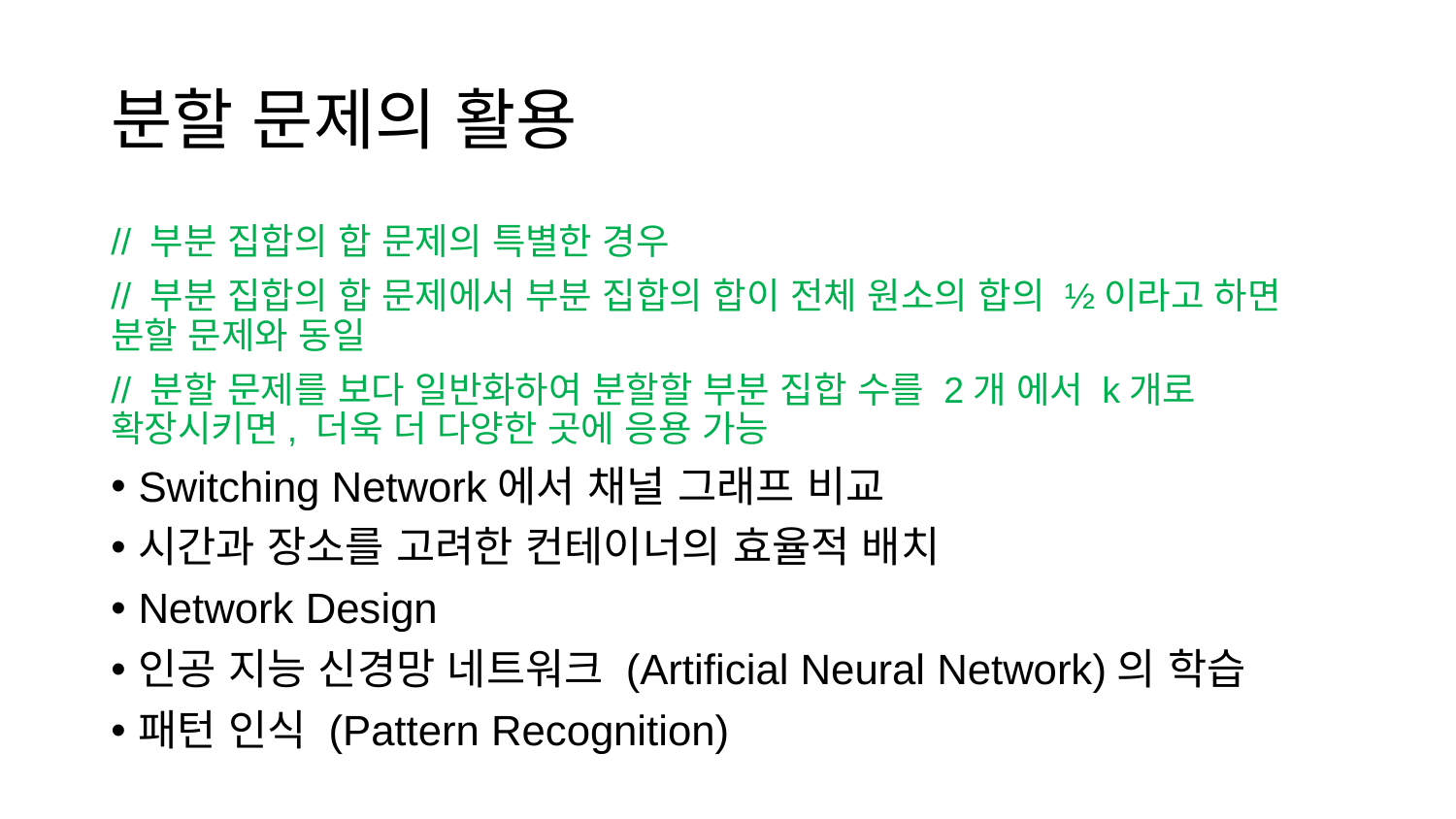

# 분할 문제의 활용
// 부분 집합의 합 문제의 특별한 경우
// 부분 집합의 합 문제에서 부분 집합의 합이 전체 원소의 합의 ½이라고 하면 분할 문제와 동일
// 분할 문제를 보다 일반화하여 분할할 부분 집합 수를 2개 에서 k개로 확장시키면, 더욱 더 다양한 곳에 응용 가능
Switching Network에서 채널 그래프 비교
시간과 장소를 고려한 컨테이너의 효율적 배치
Network Design
인공 지능 신경망 네트워크 (Artificial Neural Network)의 학습
패턴 인식 (Pattern Recognition)